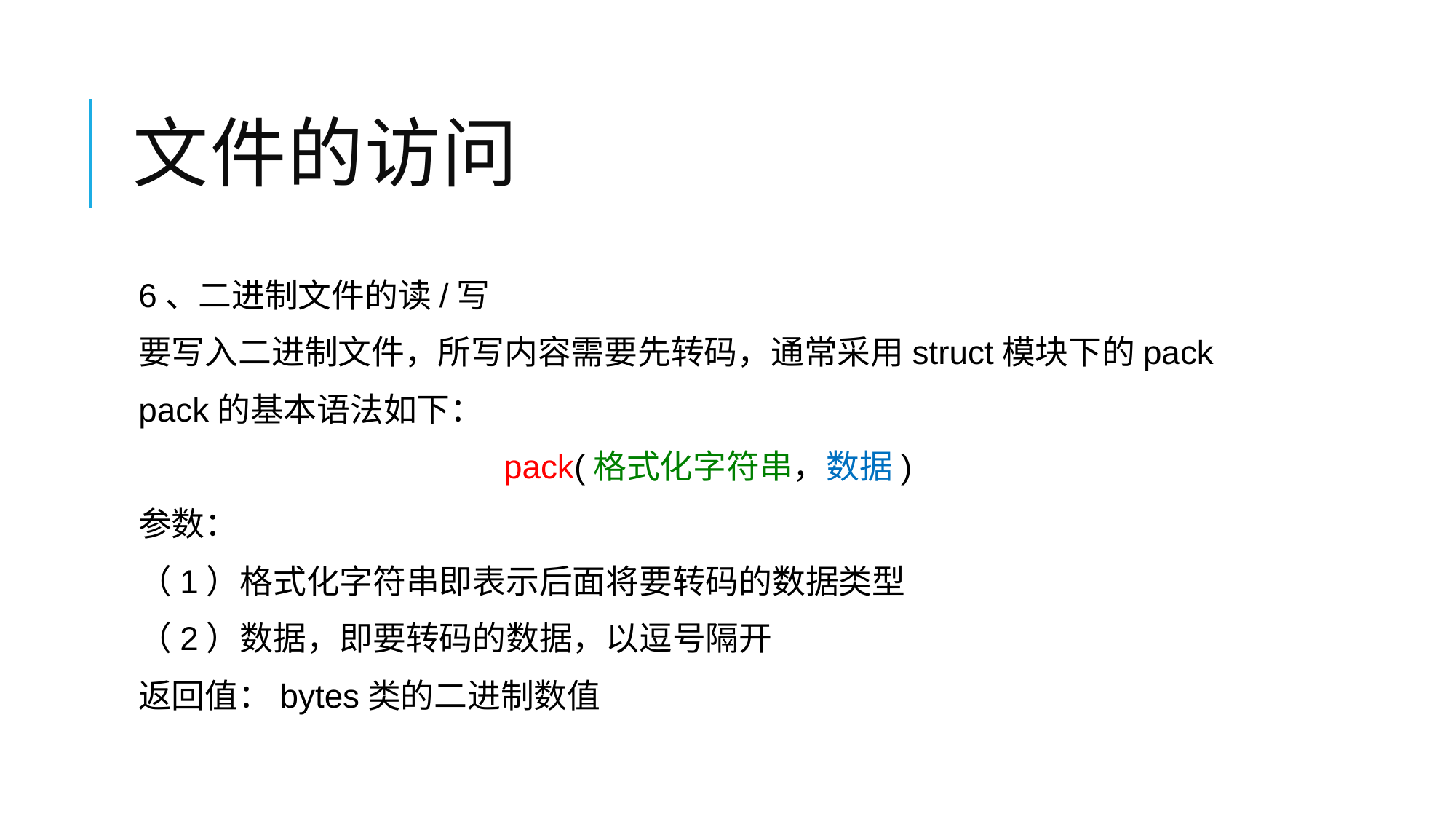

# 文件的访问
6、二进制文件的读/写
要写入二进制文件，所写内容需要先转码，通常采用struct模块下的pack
pack的基本语法如下：
pack(格式化字符串，数据)
参数：
（1）格式化字符串即表示后面将要转码的数据类型
（2）数据，即要转码的数据，以逗号隔开
返回值：bytes类的二进制数值